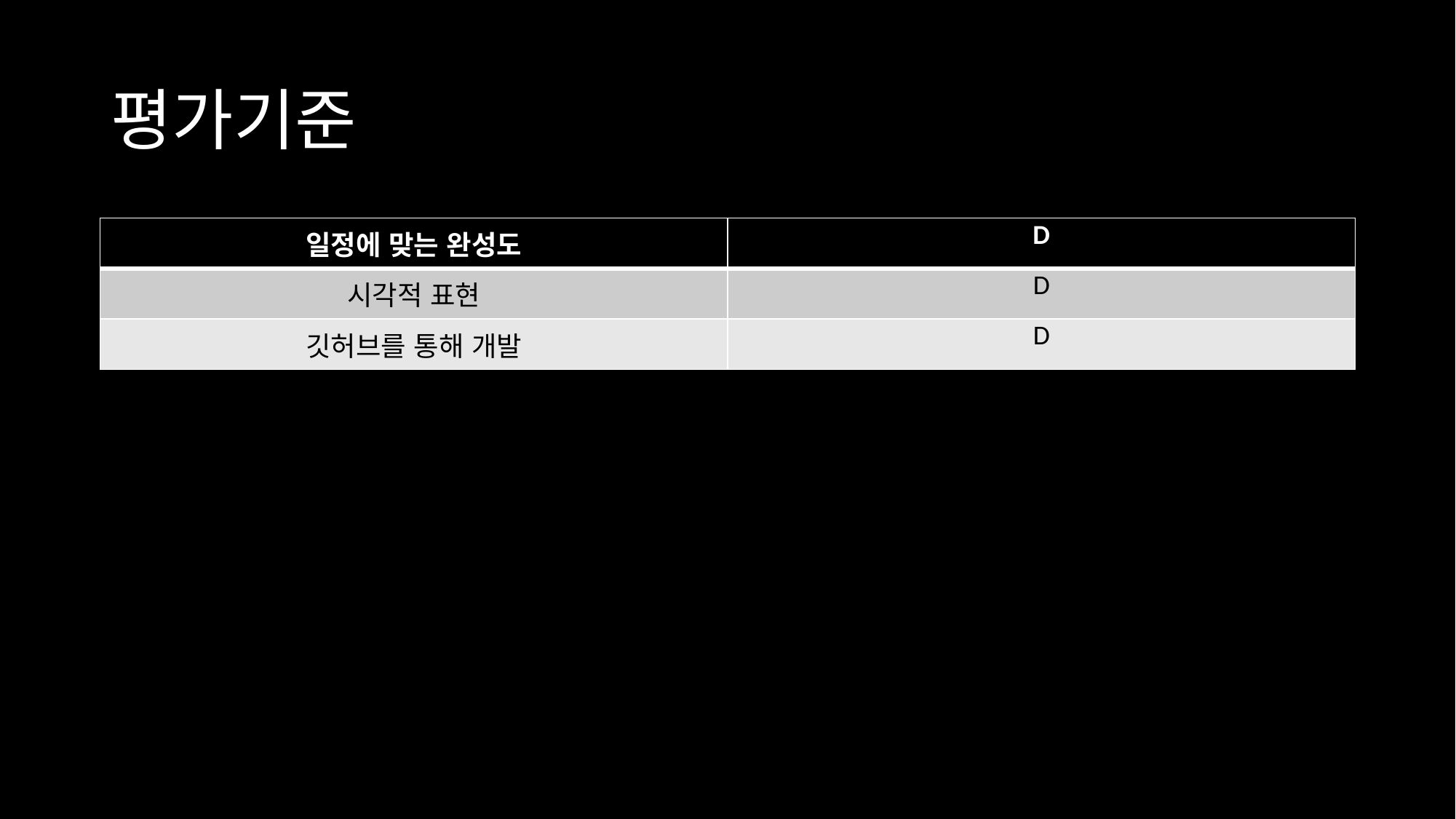

# 평가기준
| 일정에 맞는 완성도 | D |
| --- | --- |
| 시각적 표현 | D |
| 깃허브를 통해 개발 | D |